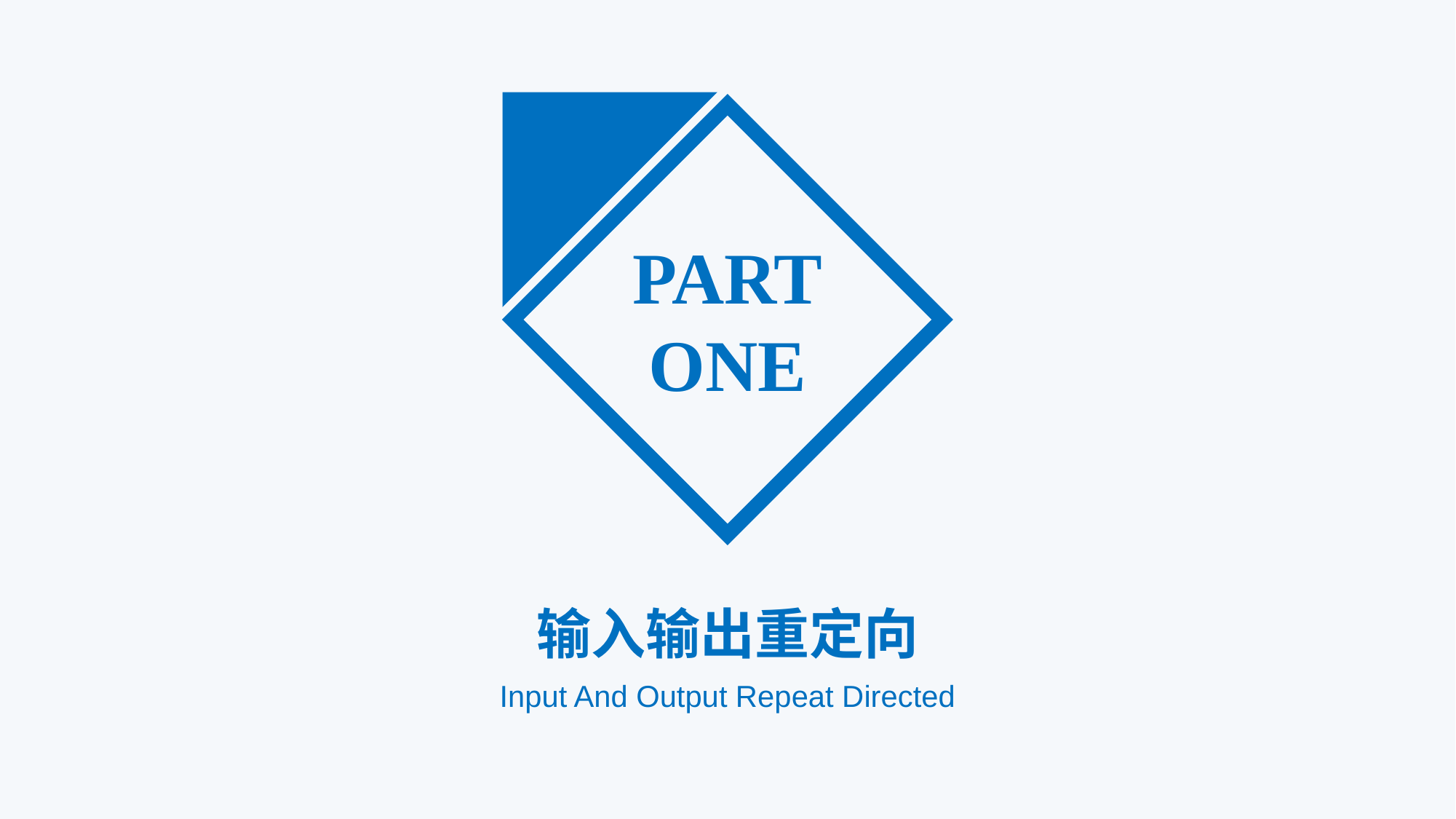

PART
ONE
输入输出重定向
Input And Output Repeat Directed